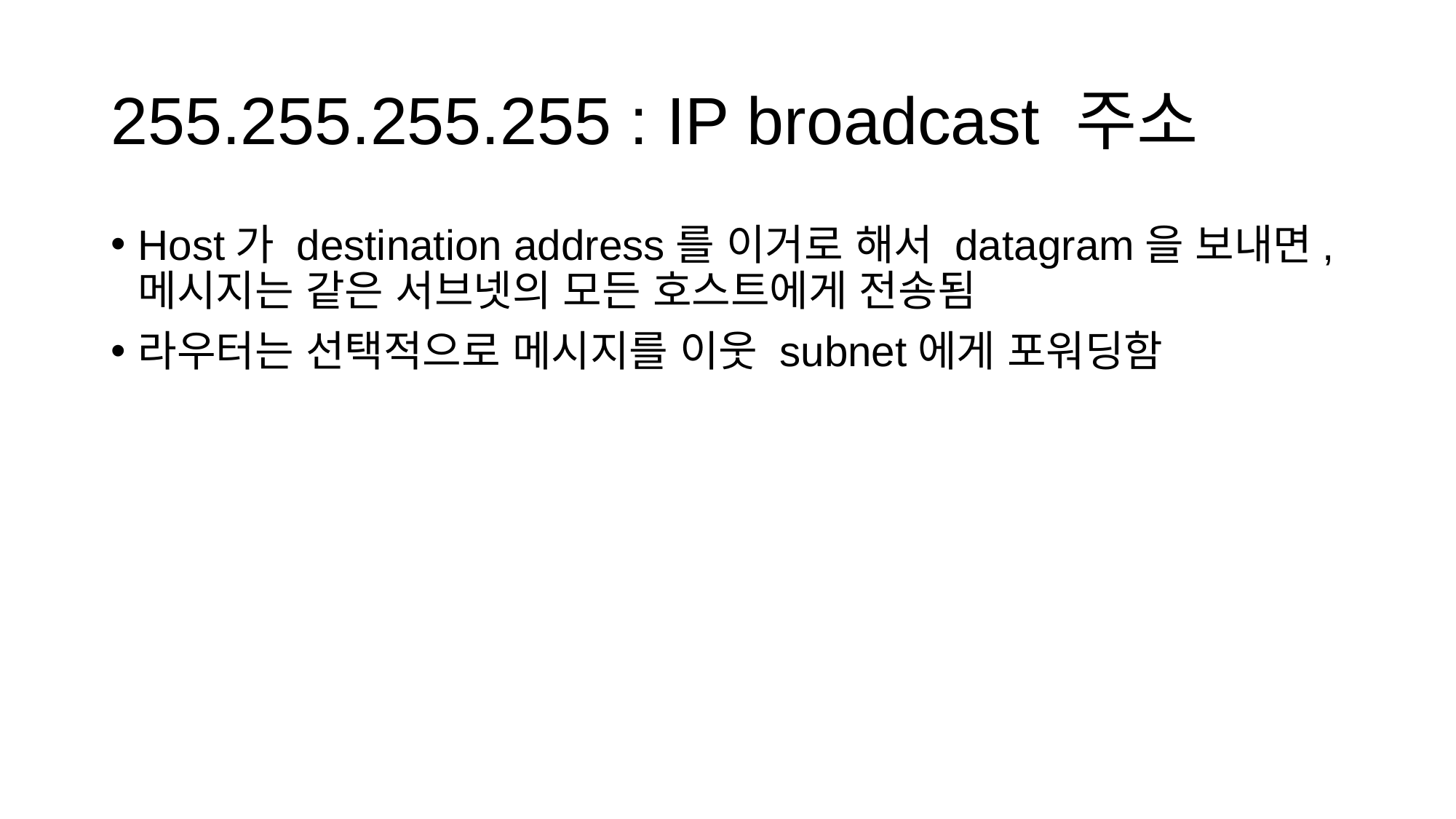

# 255.255.255.255 : IP broadcast 주소
Host가 destination address를 이거로 해서 datagram을 보내면,
메시지는 같은 서브넷의 모든 호스트에게 전송됨
라우터는 선택적으로 메시지를 이웃 subnet에게 포워딩함